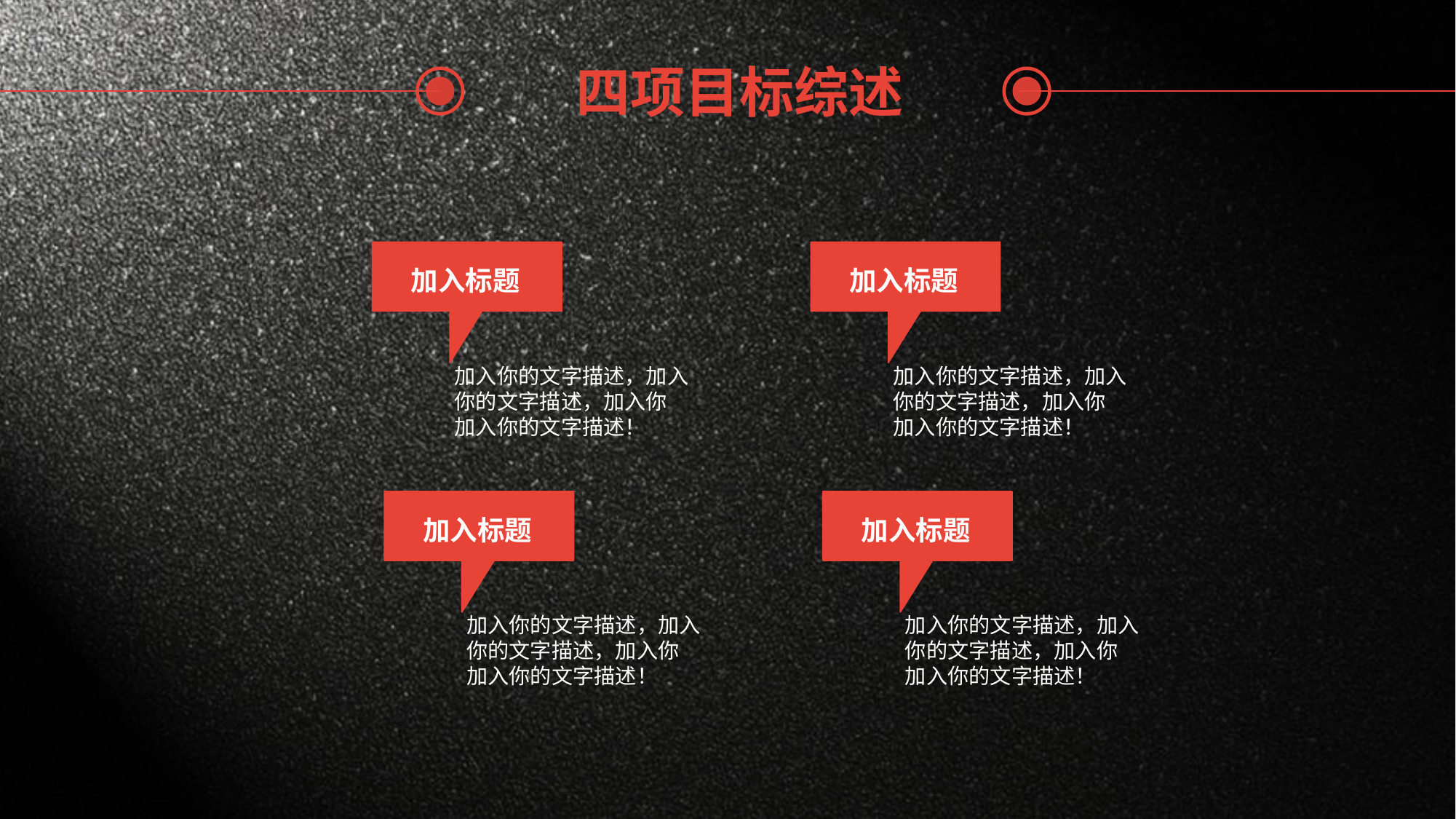

四项目标综述

加入标题
加入标题
加入你的文字描述，加入你的文字描述，加入你
加入你的文字描述！
加入你的文字描述，加入你的文字描述，加入你
加入你的文字描述！

加入标题
加入标题
加入你的文字描述，加入你的文字描述，加入你
加入你的文字描述！
加入你的文字描述，加入你的文字描述，加入你
加入你的文字描述！